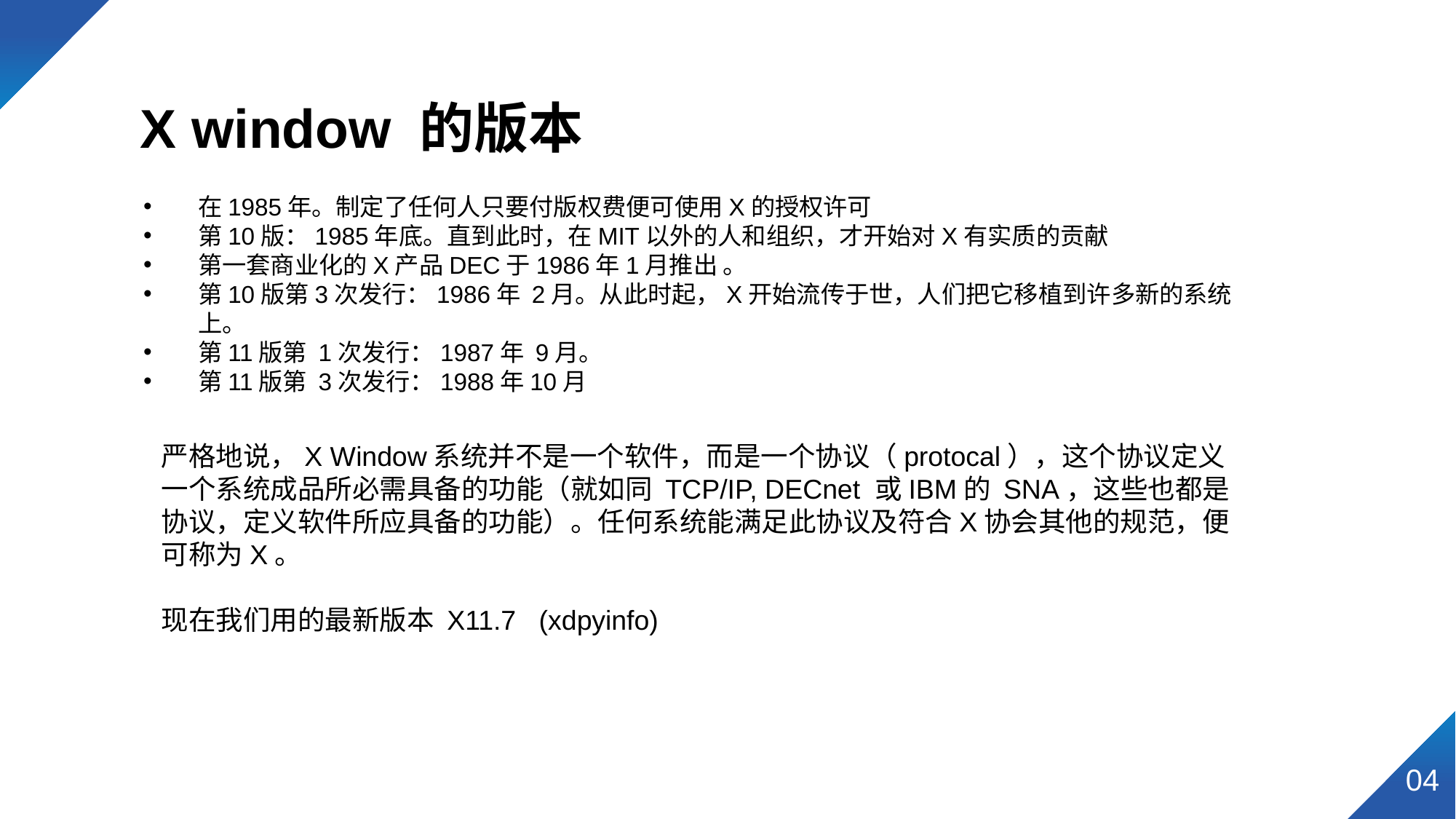

X window 的版本
在1985年。制定了任何人只要付版权费便可使用X的授权许可
第10版：1985年底。直到此时，在MIT以外的人和组织，才开始对X有实质的贡献
第一套商业化的X产品DEC于1986年1月推出 。
第10版第3次发行：1986年 2月。从此时起，X开始流传于世，人们把它移植到许多新的系统上。
第11版第 1次发行：1987年 9月。
第11版第 3次发行：1988年10月
严格地说，X Window系统并不是一个软件，而是一个协议（protocal），这个协议定义一个系统成品所必需具备的功能（就如同 TCP/IP, DECnet 或IBM的 SNA，这些也都是协议，定义软件所应具备的功能）。任何系统能满足此协议及符合X协会其他的规范，便可称为X。

现在我们用的最新版本 X11.7   (xdpyinfo)
04